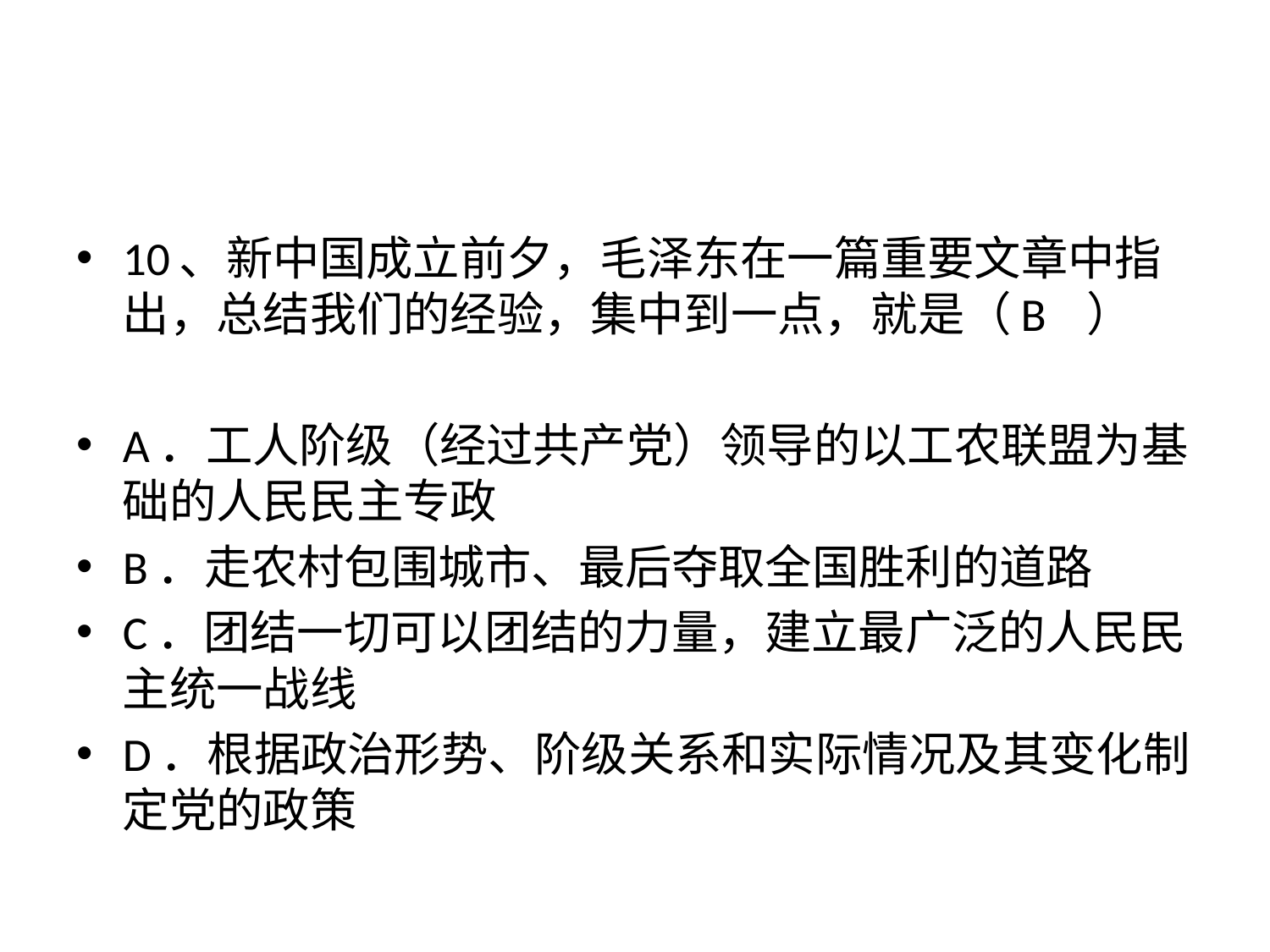

#
10、新中国成立前夕，毛泽东在一篇重要文章中指出，总结我们的经验，集中到一点，就是（B   ）

A．工人阶级（经过共产党）领导的以工农联盟为基础的人民民主专政
B．走农村包围城市、最后夺取全国胜利的道路
C．团结一切可以团结的力量，建立最广泛的人民民主统一战线
D．根据政治形势、阶级关系和实际情况及其变化制定党的政策